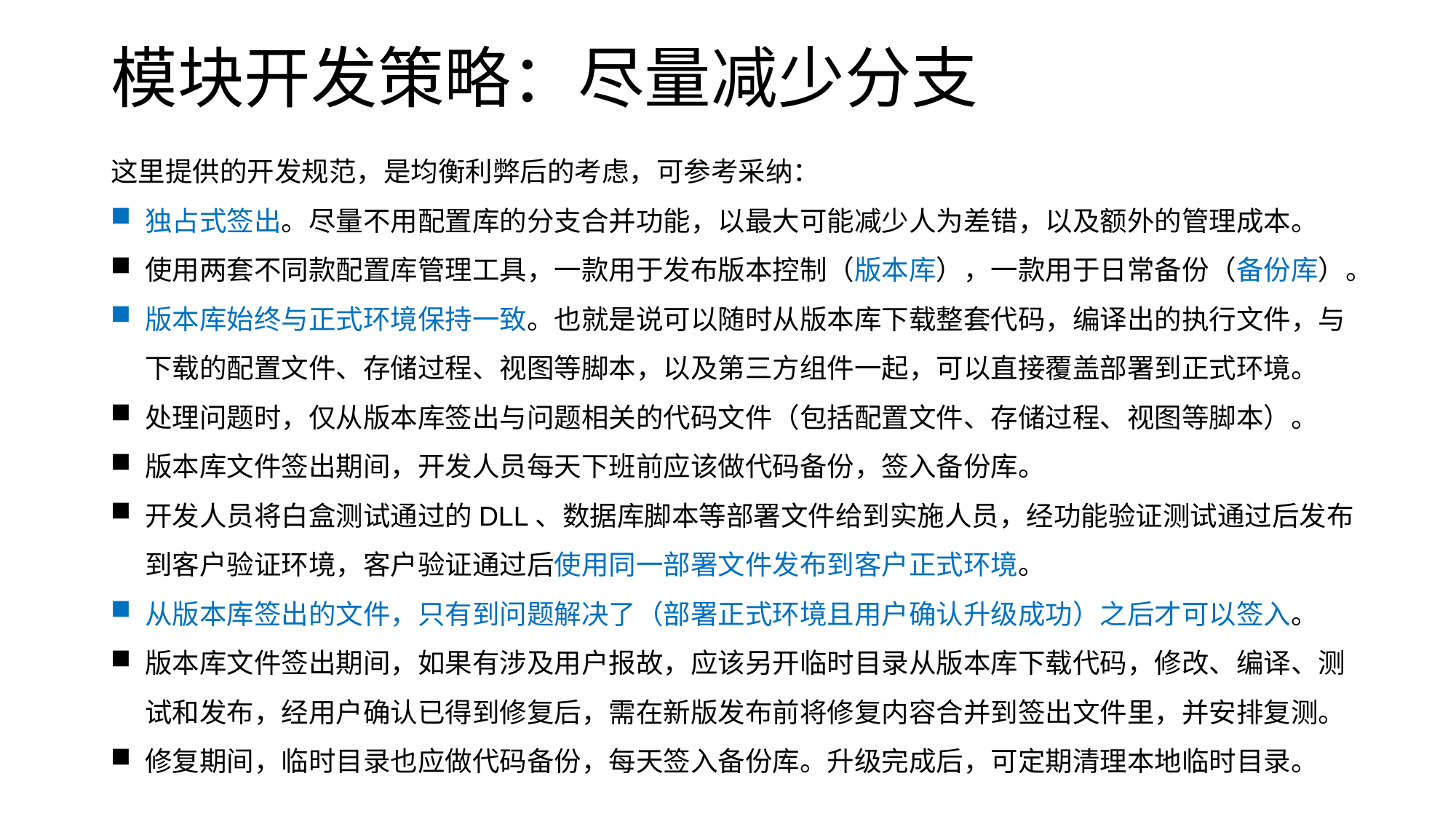

# 模块开发策略：尽量减少分支
这里提供的开发规范，是均衡利弊后的考虑，可参考采纳：
独占式签出。尽量不用配置库的分支合并功能，以最大可能减少人为差错，以及额外的管理成本。
使用两套不同款配置库管理工具，一款用于发布版本控制（版本库），一款用于日常备份（备份库）。
版本库始终与正式环境保持一致。也就是说可以随时从版本库下载整套代码，编译出的执行文件，与下载的配置文件、存储过程、视图等脚本，以及第三方组件一起，可以直接覆盖部署到正式环境。
处理问题时，仅从版本库签出与问题相关的代码文件（包括配置文件、存储过程、视图等脚本）。
版本库文件签出期间，开发人员每天下班前应该做代码备份，签入备份库。
开发人员将白盒测试通过的DLL、数据库脚本等部署文件给到实施人员，经功能验证测试通过后发布到客户验证环境，客户验证通过后使用同一部署文件发布到客户正式环境。
从版本库签出的文件，只有到问题解决了（部署正式环境且用户确认升级成功）之后才可以签入。
版本库文件签出期间，如果有涉及用户报故，应该另开临时目录从版本库下载代码，修改、编译、测试和发布，经用户确认已得到修复后，需在新版发布前将修复内容合并到签出文件里，并安排复测。
修复期间，临时目录也应做代码备份，每天签入备份库。升级完成后，可定期清理本地临时目录。